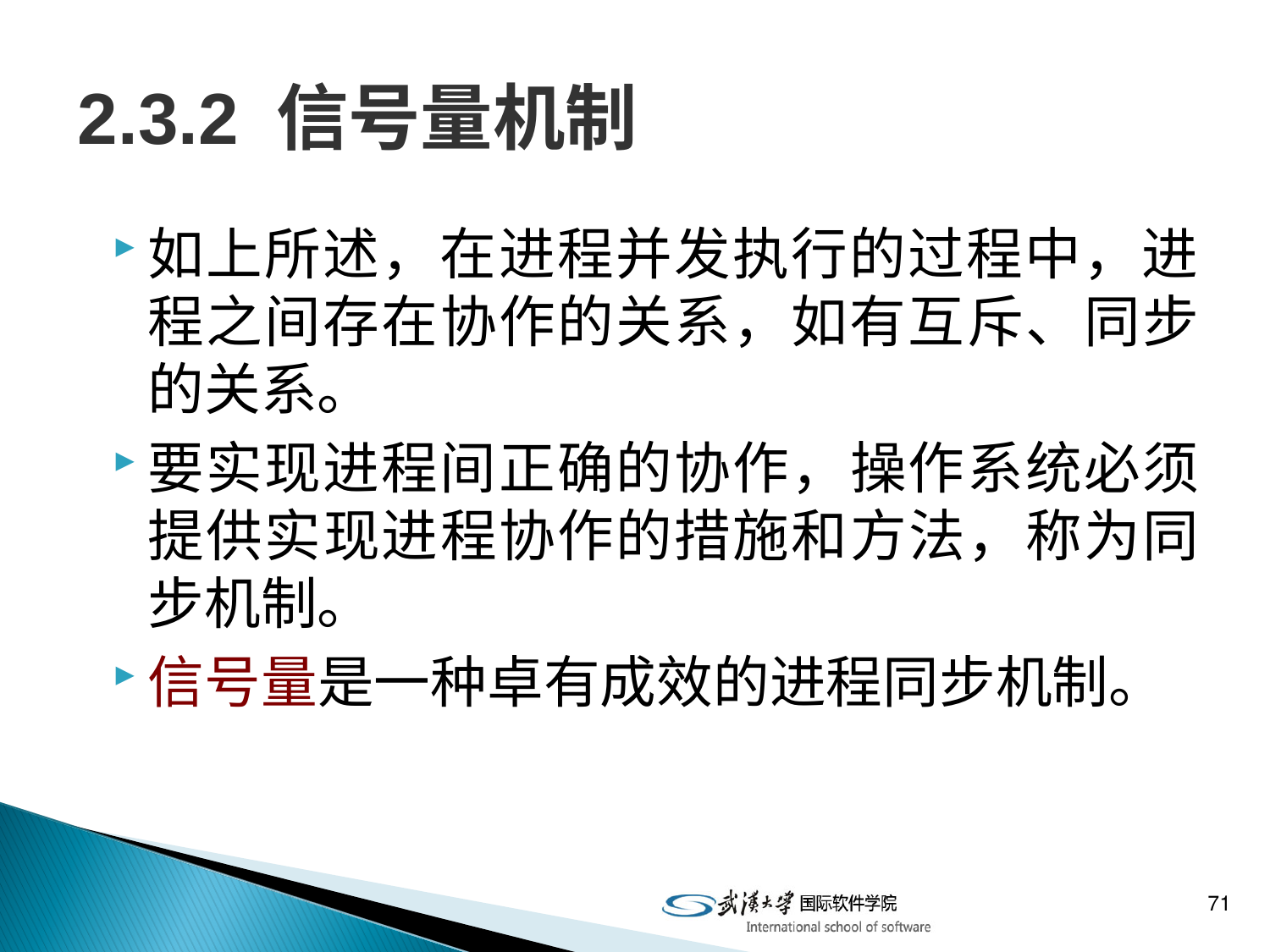

# 2.3.2 信号量机制
如上所述，在进程并发执行的过程中，进程之间存在协作的关系，如有互斥、同步的关系。
要实现进程间正确的协作，操作系统必须提供实现进程协作的措施和方法，称为同步机制。
信号量是一种卓有成效的进程同步机制。